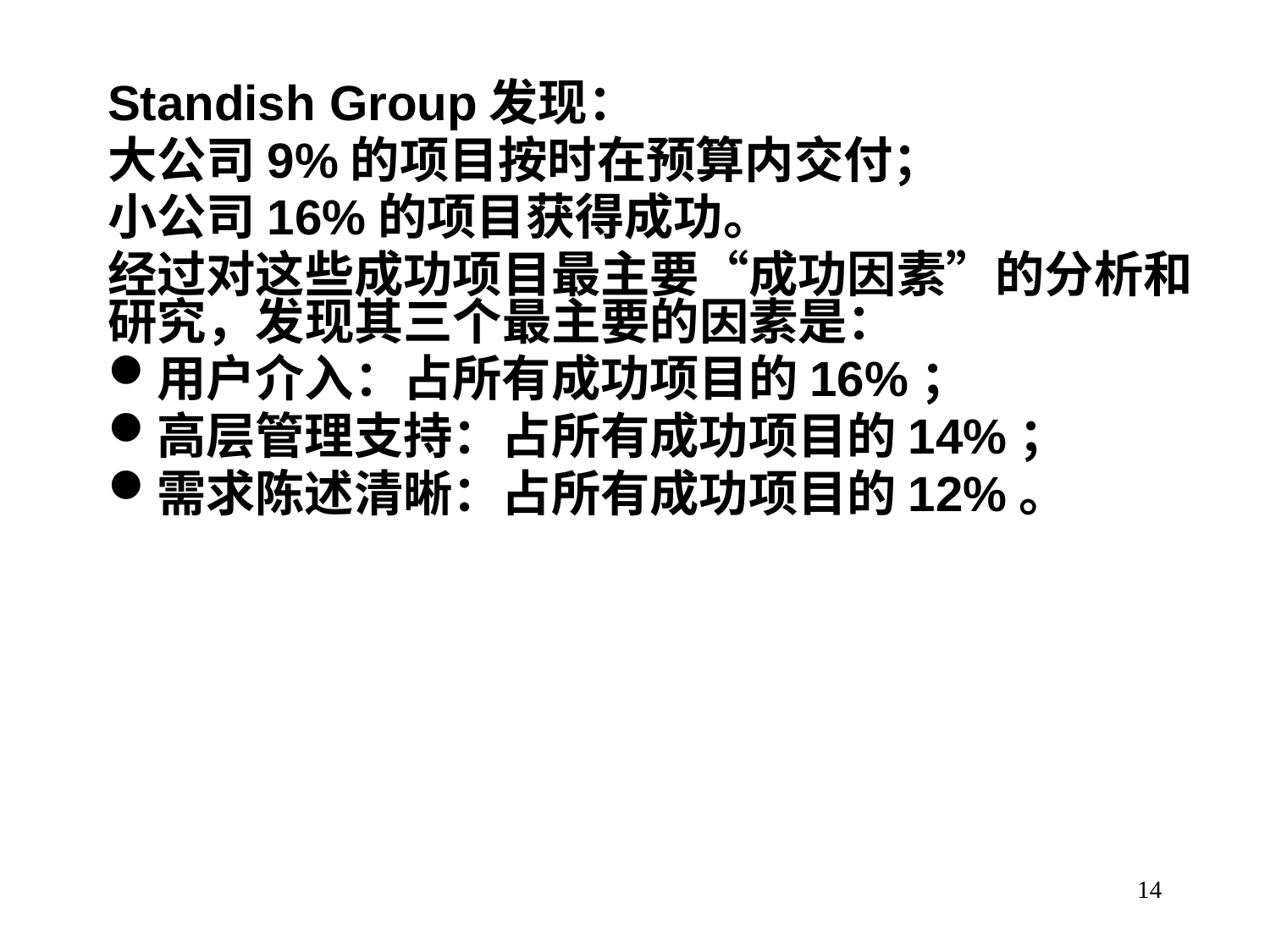

# Standish Group发现：
大公司9%的项目按时在预算内交付；
小公司16%的项目获得成功。
经过对这些成功项目最主要“成功因素”的分析和研究，发现其三个最主要的因素是：
用户介入：占所有成功项目的16%；
高层管理支持：占所有成功项目的14%；
需求陈述清晰：占所有成功项目的12%。

14